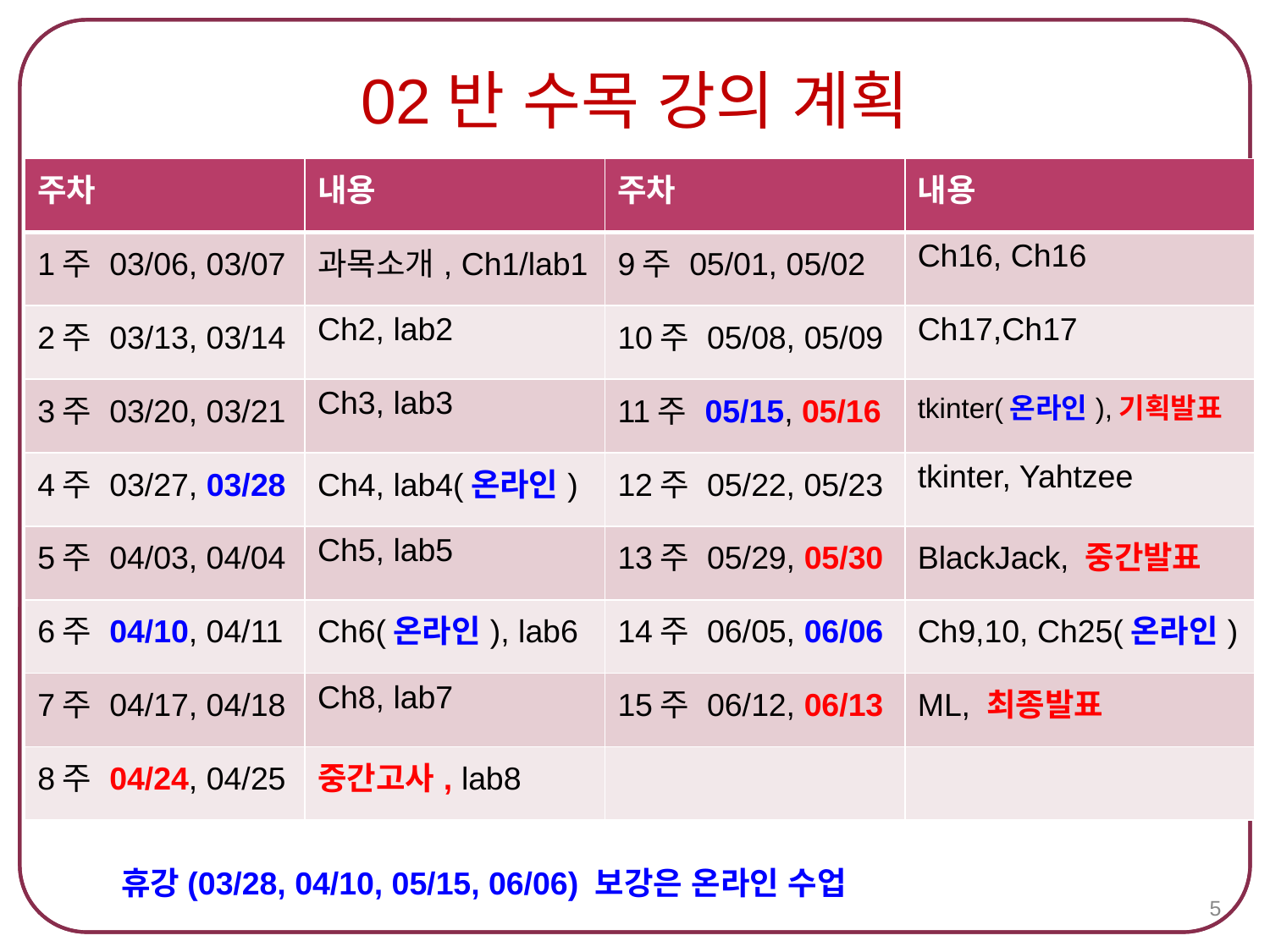

# 02반 수목 강의 계획
| 주차 | 내용 | 주차 | 내용 |
| --- | --- | --- | --- |
| 1주 03/06, 03/07 | 과목소개, Ch1/lab1 | 9주 05/01, 05/02 | Ch16, Ch16 |
| 2주 03/13, 03/14 | Ch2, lab2 | 10주 05/08, 05/09 | Ch17,Ch17 |
| 3주 03/20, 03/21 | Ch3, lab3 | 11주 05/15, 05/16 | tkinter(온라인),기획발표 |
| 4주 03/27, 03/28 | Ch4, lab4(온라인) | 12주 05/22, 05/23 | tkinter, Yahtzee |
| 5주 04/03, 04/04 | Ch5, lab5 | 13주 05/29, 05/30 | BlackJack, 중간발표 |
| 6주 04/10, 04/11 | Ch6(온라인), lab6 | 14주 06/05, 06/06 | Ch9,10, Ch25(온라인) |
| 7주 04/17, 04/18 | Ch8, lab7 | 15주 06/12, 06/13 | ML, 최종발표 |
| 8주 04/24, 04/25 | 중간고사, lab8 |  |  |
휴강(03/28, 04/10, 05/15, 06/06) 보강은 온라인 수업
5